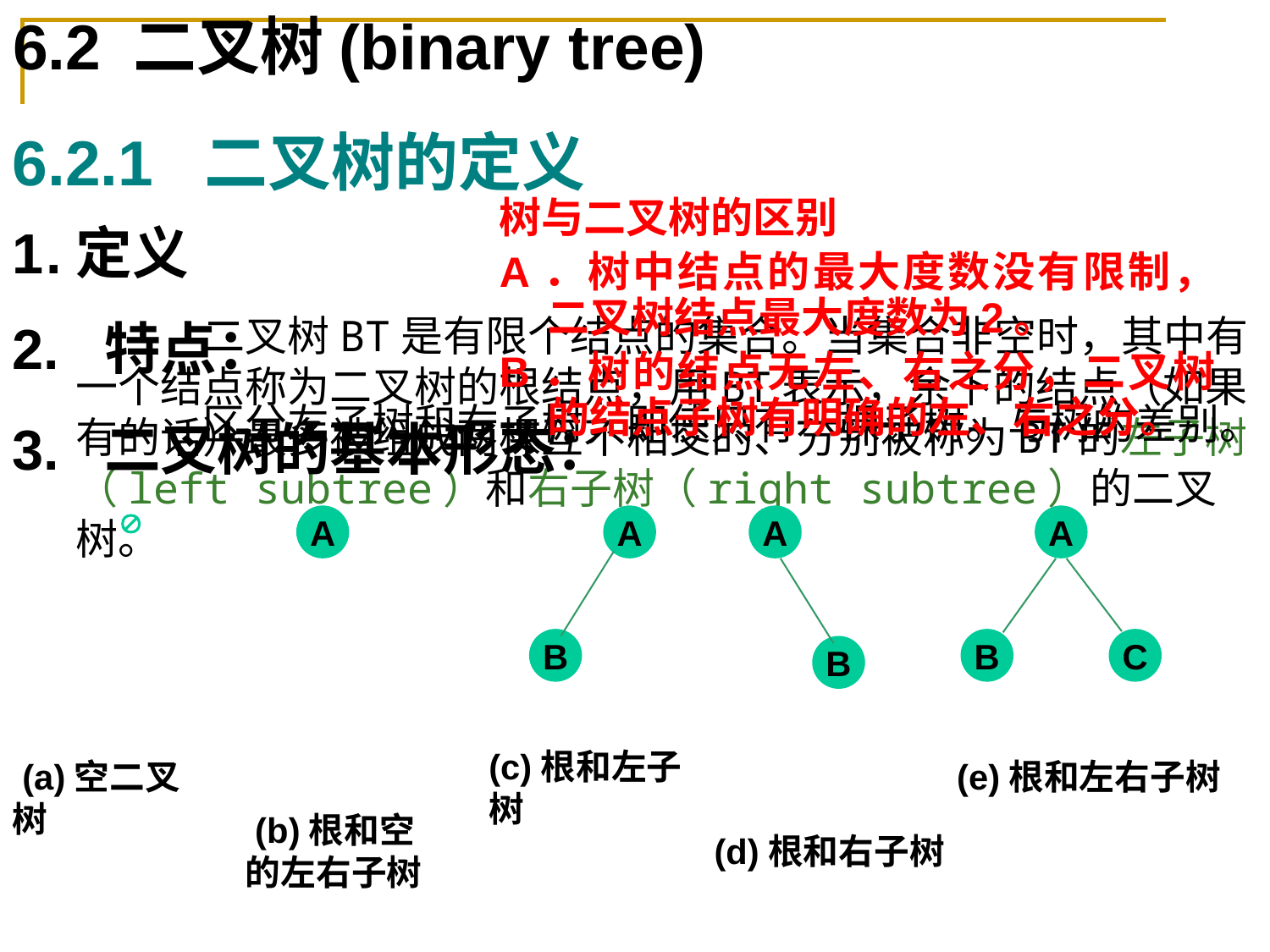

# 6.2 二叉树(binary tree)
6.2.1  二叉树的定义
树与二叉树的区别
A．树中结点的最大度数没有限制，二叉树结点最大度数为2。
B．树的结点无左、右之分，二叉树的结点子树有明确的左、右之分。
定义
		二叉树BT是有限个结点的集合。当集合非空时，其中有一个结点称为二叉树的根结点，用BT表示，余下的结点（如果有的话）最多被组成两棵互不相交的、分别被称为BT的左子树（left subtree）和右子树（right subtree）的二叉树。
2.  特点：
		区分左子树和右子树，即使只有一棵子树。与树的差别。
3.  二叉树的基本形态：
∅
 (a)空二叉树
A
 (b)根和空的左右子树
A

B
(c)根和左子树
A

B
(d)根和右子树
A

B
C
(e)根和左右子树